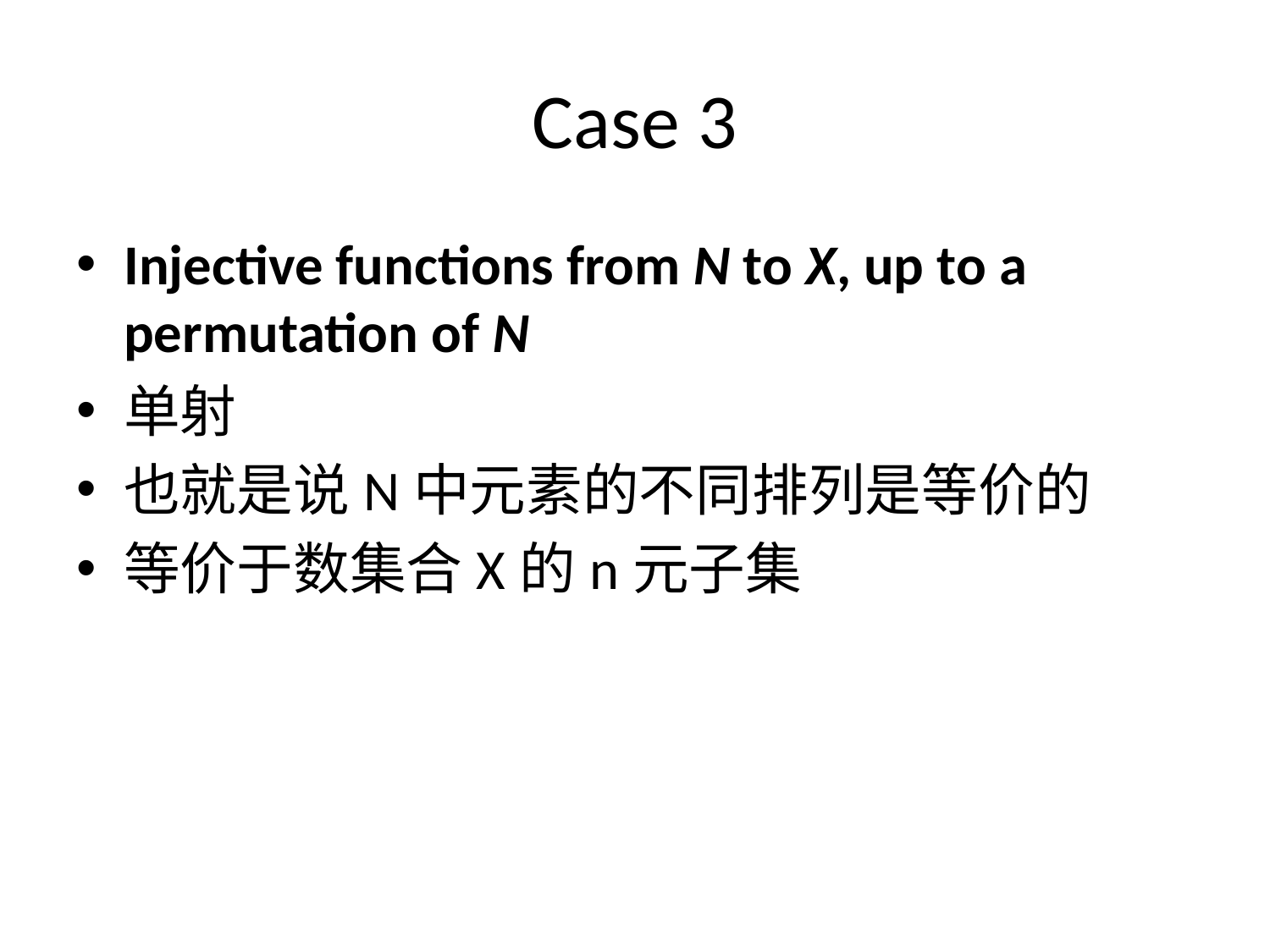

# Case 3
Injective functions from N to X, up to a permutation of N
单射
也就是说N中元素的不同排列是等价的
等价于数集合X的n元子集